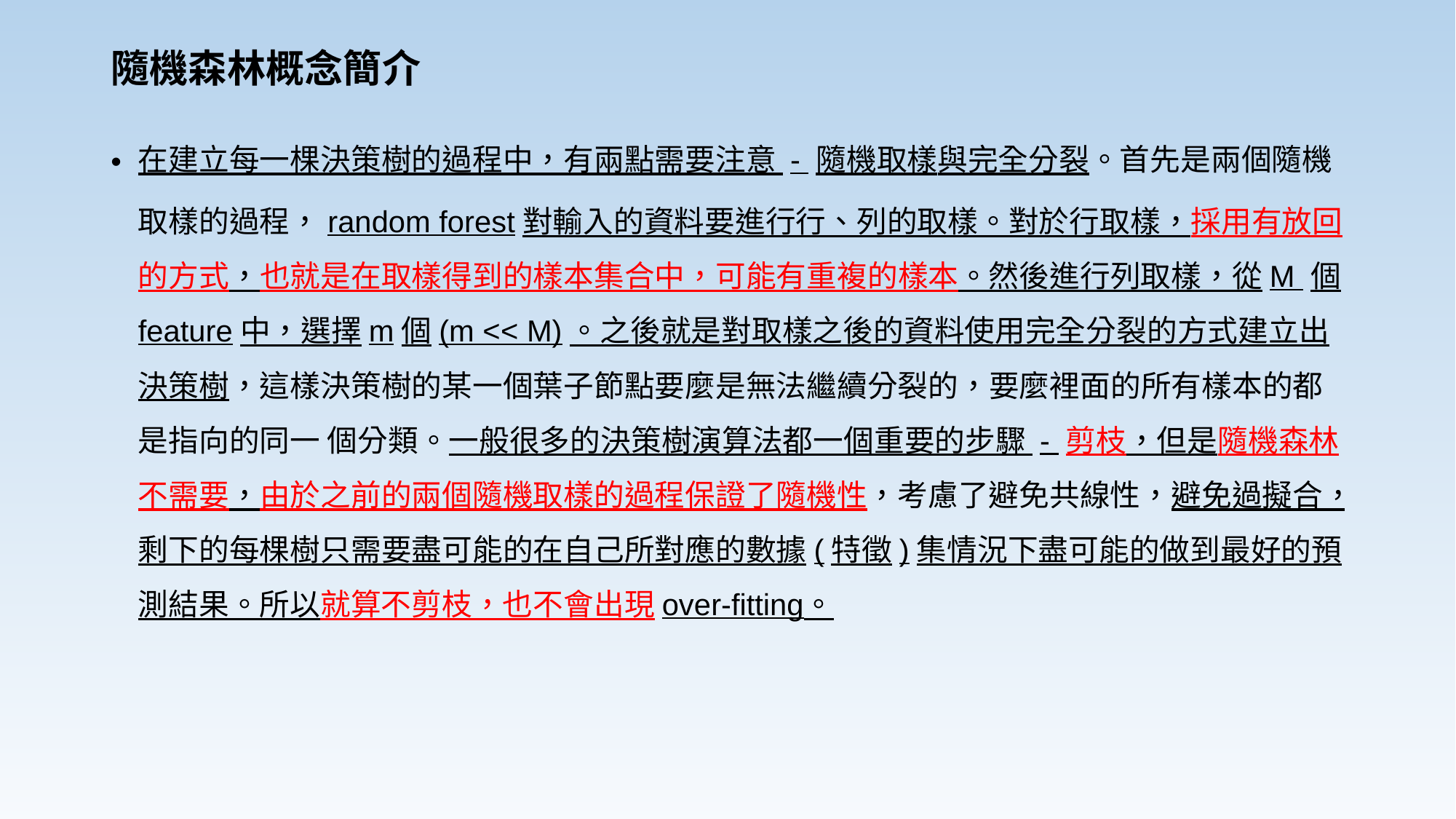

# 隨機森林概念簡介
在建立每一棵決策樹的過程中，有兩點需要注意 - 隨機取樣與完全分裂。首先是兩個隨機取樣的過程，random forest對輸入的資料要進行行、列的取樣。對於行取樣，採用有放回的方式，也就是在取樣得到的樣本集合中，可能有重複的樣本。然後進行列取樣，從M 個feature中，選擇m個(m << M)。之後就是對取樣之後的資料使用完全分裂的方式建立出決策樹，這樣決策樹的某一個葉子節點要麼是無法繼續分裂的，要麼裡面的所有樣本的都是指向的同一 個分類。一般很多的決策樹演算法都一個重要的步驟 - 剪枝，但是隨機森林不需要，由於之前的兩個隨機取樣的過程保證了隨機性，考慮了避免共線性，避免過擬合，剩下的每棵樹只需要盡可能的在自己所對應的數據(特徵)集情況下盡可能的做到最好的預測結果。所以就算不剪枝，也不會出現over-fitting。